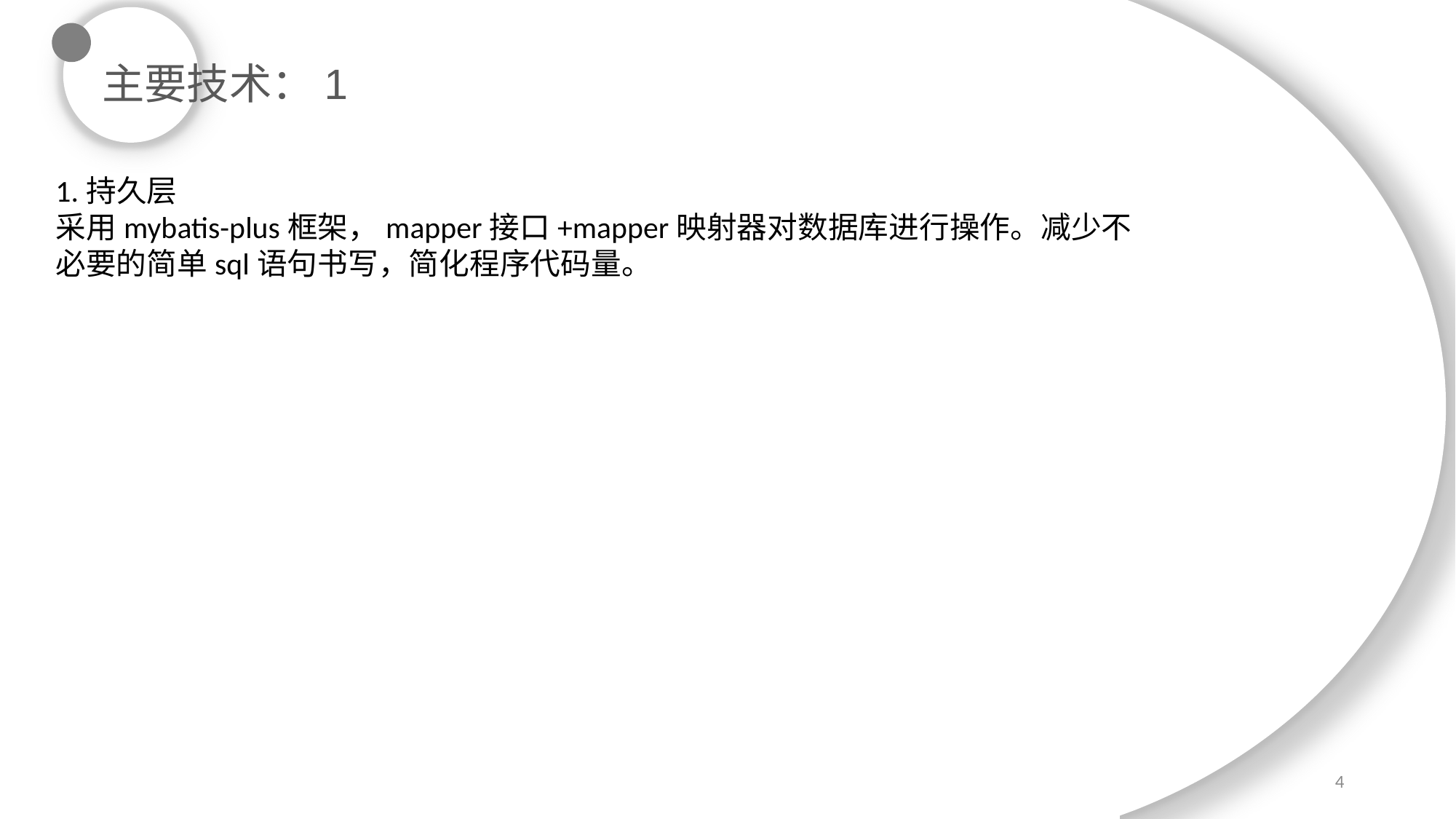

主要技术：1
1.持久层
采用mybatis-plus框架，mapper接口+mapper映射器对数据库进行操作。减少不必要的简单sql语句书写，简化程序代码量。
4